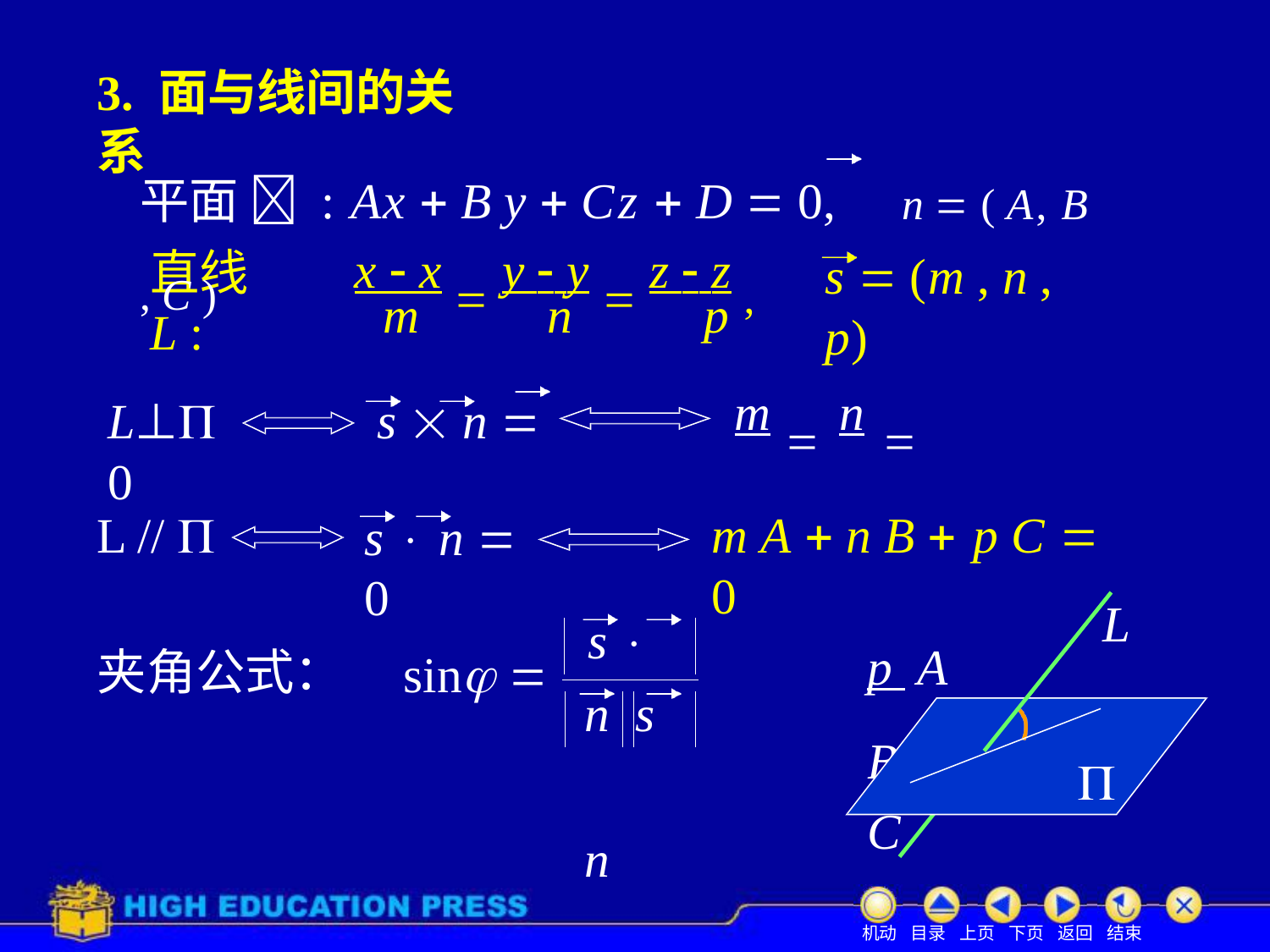

3. 面与线间的关系
# 平面 Π :	Ax + B y + Cz + D = 0,	n = ( A, B , C )

x − x = y − y = z − z ,
直线 L :
s = (m , n , p)

m	n
p
m = n =		p  A	B	C

L⊥Π	s × n = 0

m A + n B + p C = 0
L // Π
s ⋅ n = 0

L

s ⋅ n  s	n

sinϕ =
夹角公式：

Π

机动 目录 上页 下页 返回 结束